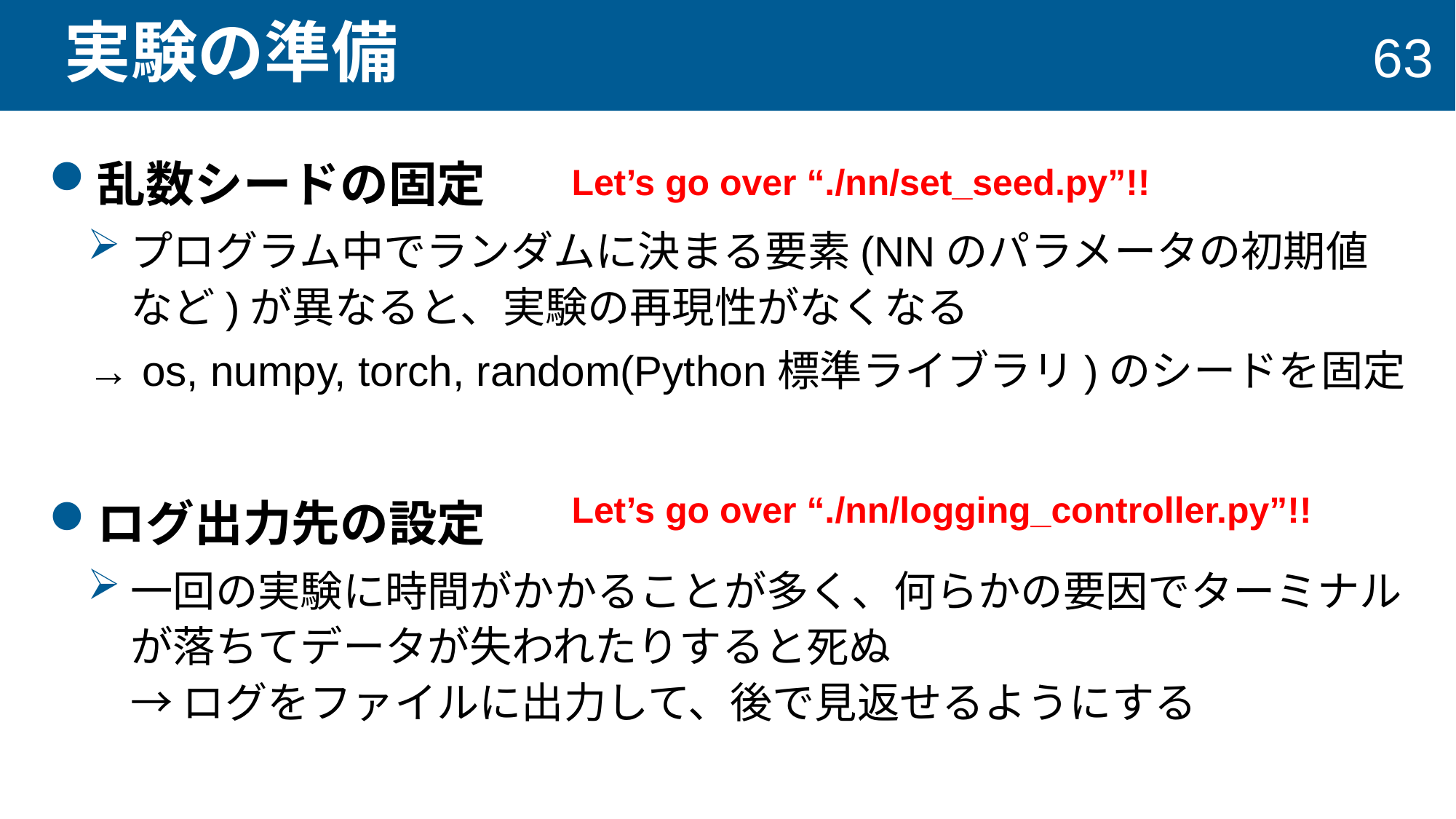

# 実験の準備
63
乱数シードの固定
プログラム中でランダムに決まる要素(NNのパラメータの初期値など)が異なると、実験の再現性がなくなる
→ os, numpy, torch, random(Python標準ライブラリ)のシードを固定

ログ出力先の設定
一回の実験に時間がかかることが多く、何らかの要因でターミナルが落ちてデータが失われたりすると死ぬ
→ ログをファイルに出力して、後で見返せるようにする
Let’s go over “./nn/set_seed.py”!!
Let’s go over “./nn/logging_controller.py”!!